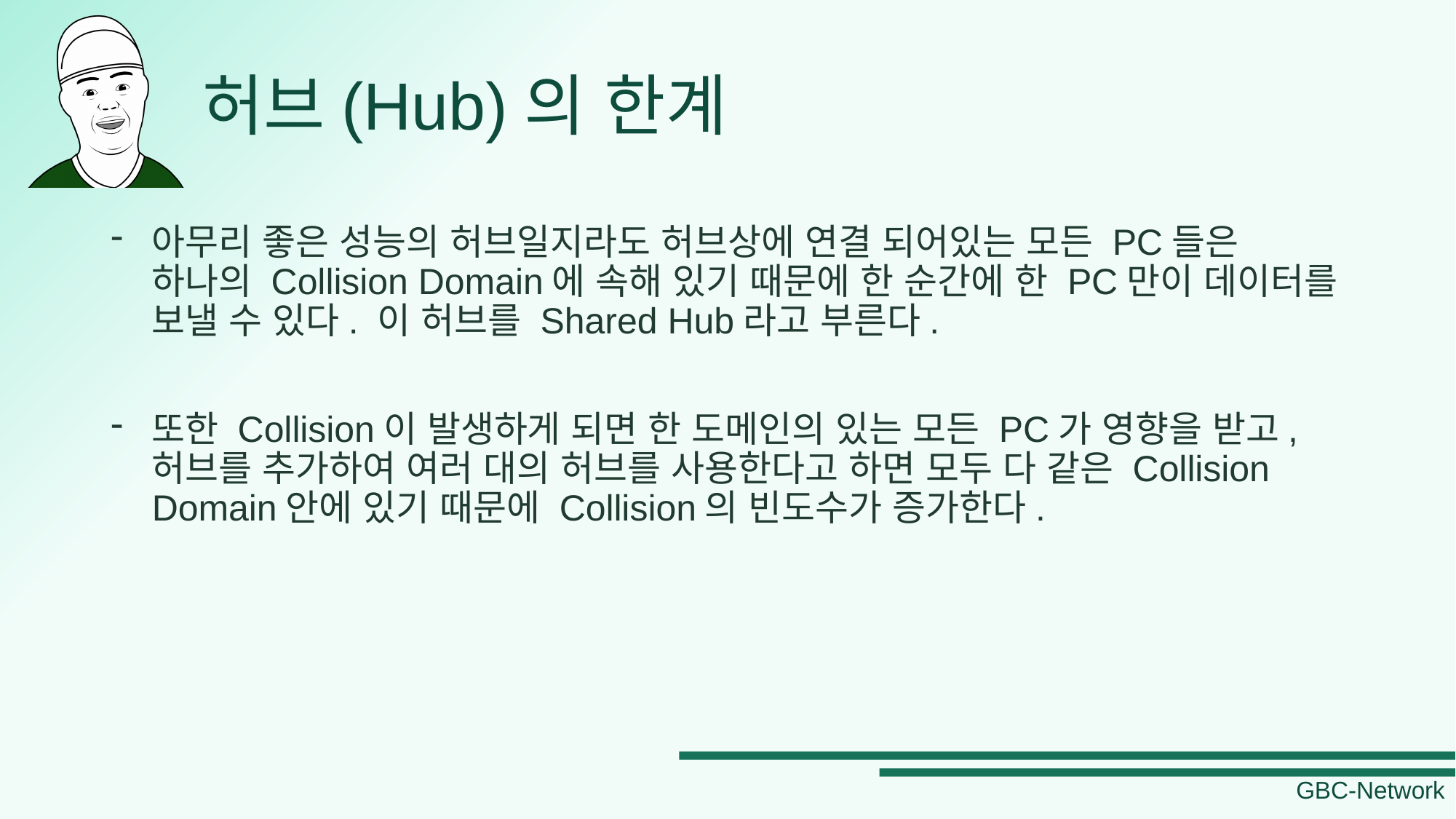

# 허브(Hub)의 한계
아무리 좋은 성능의 허브일지라도 허브상에 연결 되어있는 모든 PC들은 하나의 Collision Domain에 속해 있기 때문에 한 순간에 한 PC만이 데이터를 보낼 수 있다. 이 허브를 Shared Hub라고 부른다.

또한 Collision이 발생하게 되면 한 도메인의 있는 모든 PC가 영향을 받고, 허브를 추가하여 여러 대의 허브를 사용한다고 하면 모두 다 같은 Collision Domain안에 있기 때문에 Collision의 빈도수가 증가한다.